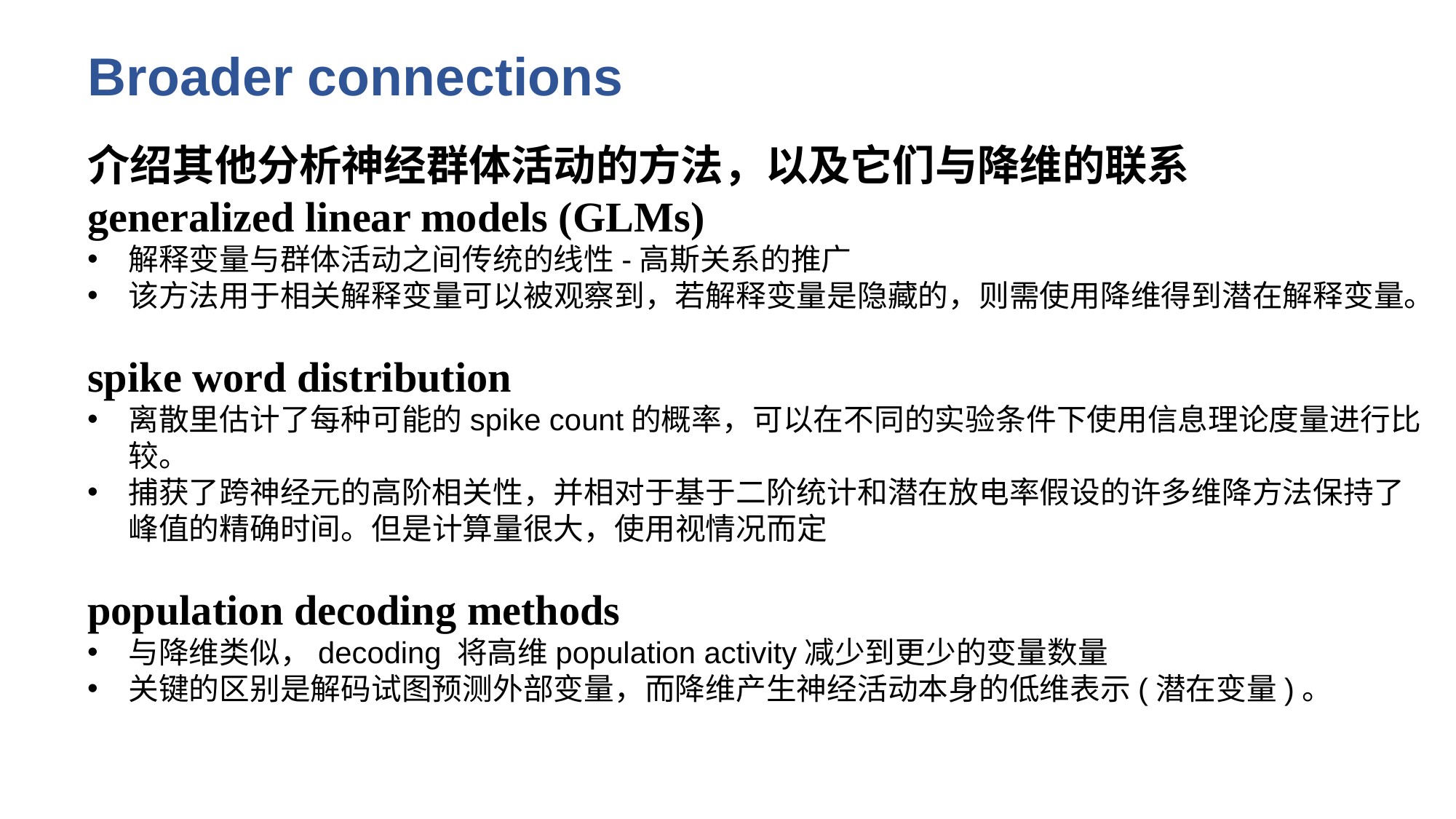

# Broader connections
介绍其他分析神经群体活动的方法，以及它们与降维的联系
generalized linear models (GLMs)
解释变量与群体活动之间传统的线性-高斯关系的推广
该方法用于相关解释变量可以被观察到，若解释变量是隐藏的，则需使用降维得到潜在解释变量。

spike word distribution
离散里估计了每种可能的spike count的概率，可以在不同的实验条件下使用信息理论度量进行比较。
捕获了跨神经元的高阶相关性，并相对于基于二阶统计和潜在放电率假设的许多维降方法保持了峰值的精确时间。但是计算量很大，使用视情况而定

population decoding methods
与降维类似，decoding 将高维population activity减少到更少的变量数量
关键的区别是解码试图预测外部变量，而降维产生神经活动本身的低维表示(潜在变量)。